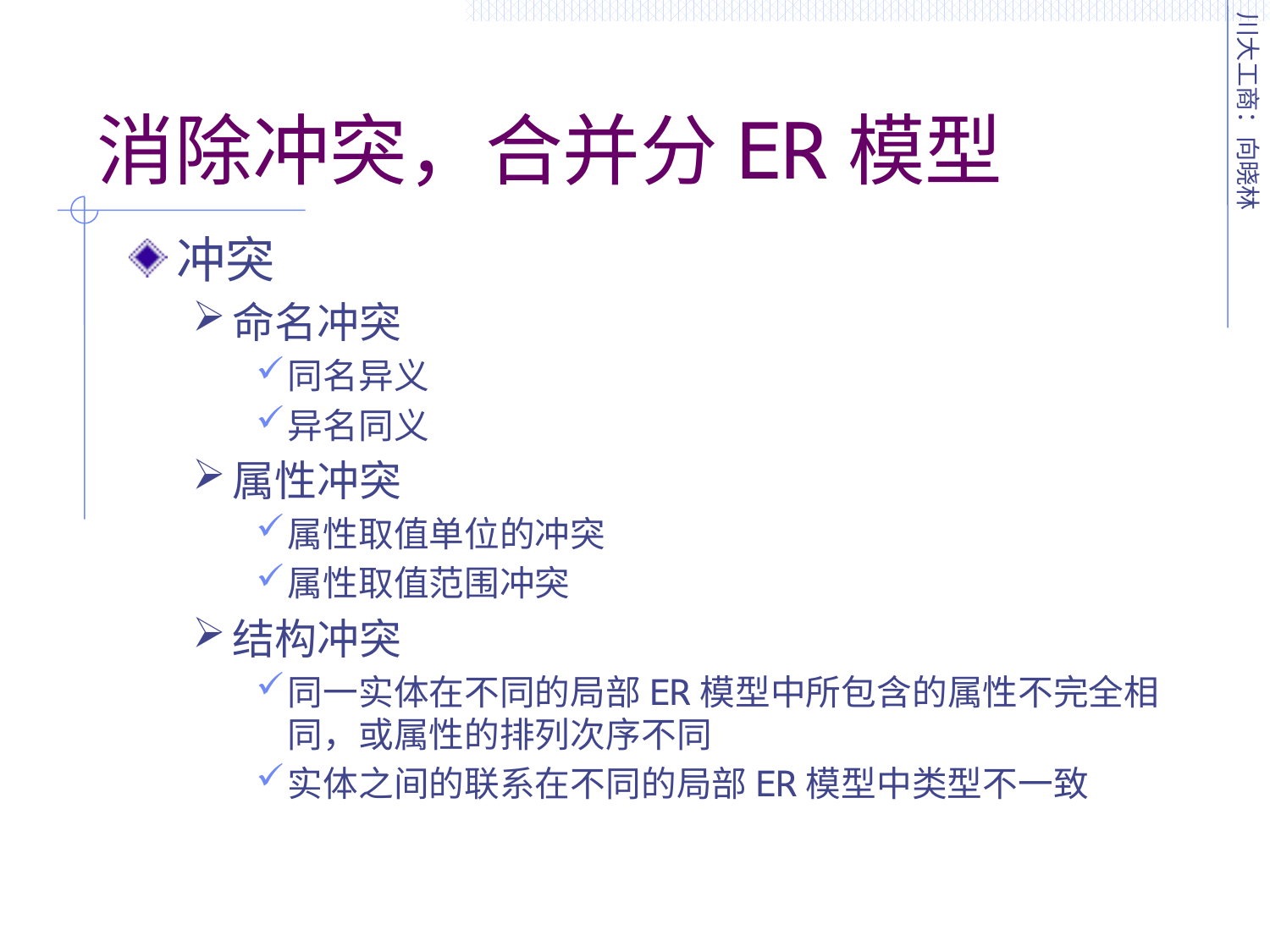

# 消除冲突，合并分ER模型
冲突
命名冲突
同名异义
异名同义
属性冲突
属性取值单位的冲突
属性取值范围冲突
结构冲突
同一实体在不同的局部ER模型中所包含的属性不完全相同，或属性的排列次序不同
实体之间的联系在不同的局部ER模型中类型不一致